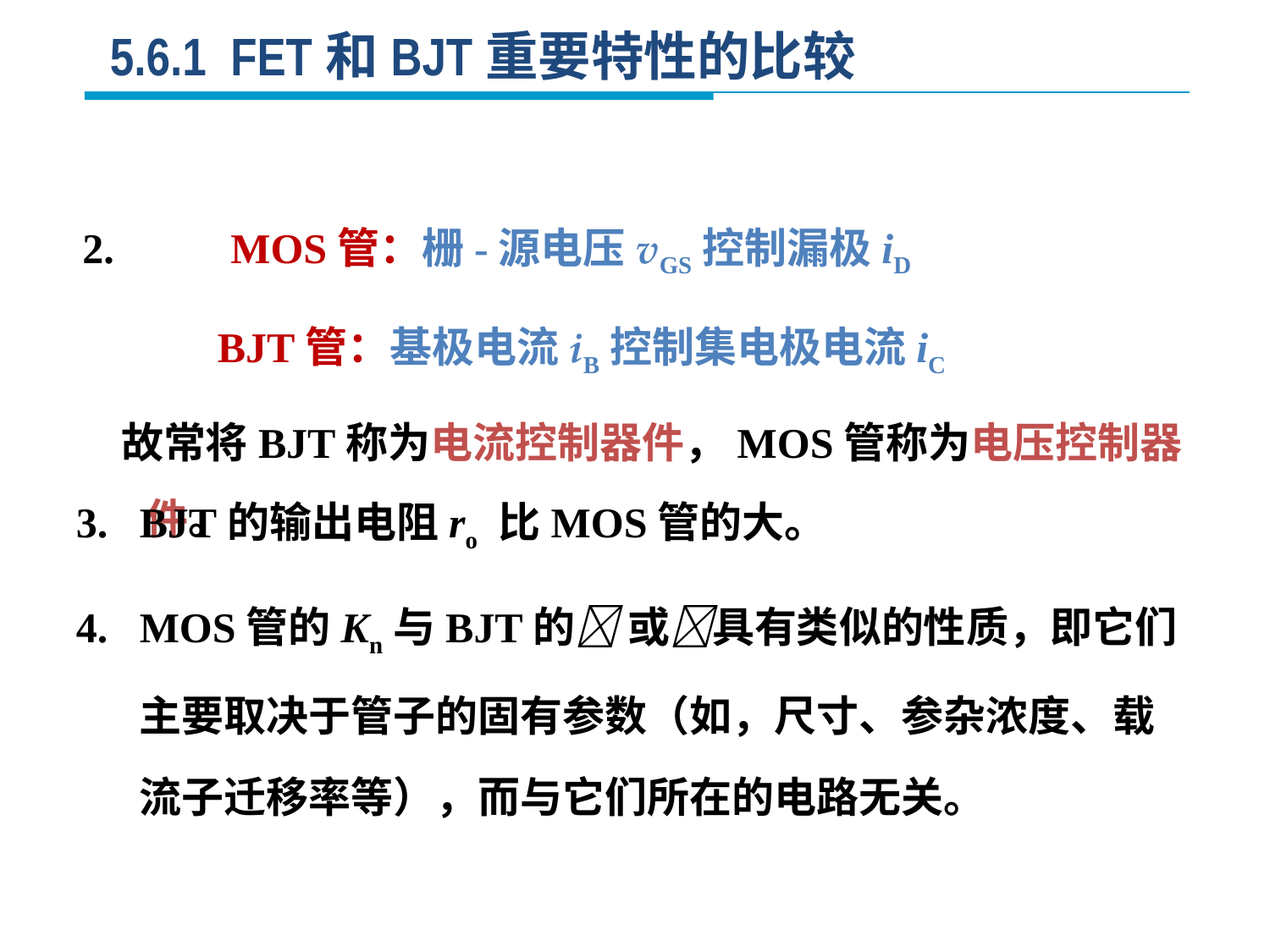

# 5.6.1  FET和BJT重要特性的比较
        MOS管：栅-源电压vGS控制漏极iD
                      BJT管：基极电流iB控制集电极电流iC
   故常将BJT称为电流控制器件，MOS管称为电压控制器件。
BJT的输出电阻ro 比MOS管的大。
MOS管的Kn与BJT的β 或α具有类似的性质，即它们主要取决于管子的固有参数（如，尺寸、参杂浓度、载流子迁移率等），而与它们所在的电路无关。